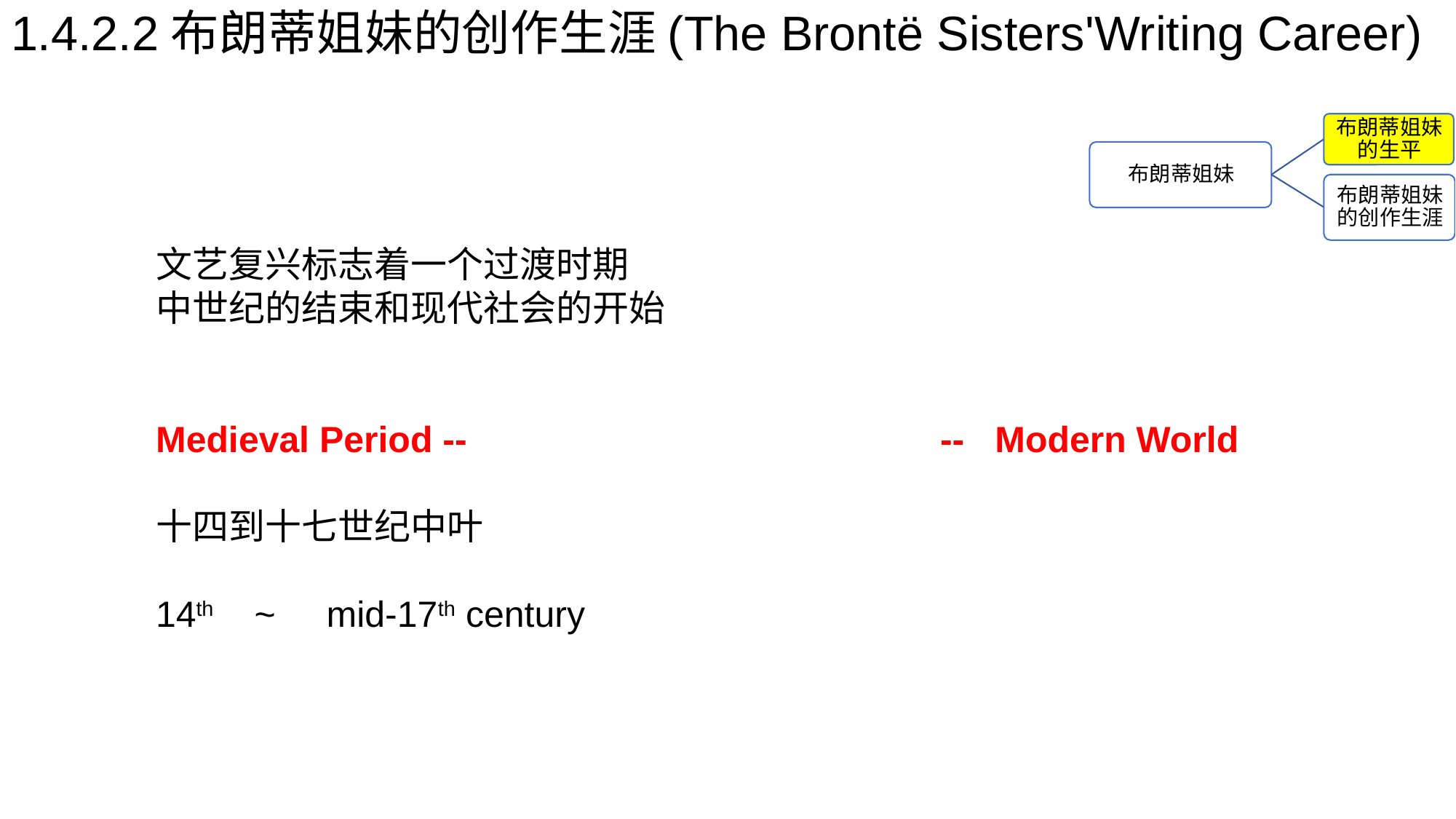

# 1.4.2.2布朗蒂姐妹的创作生涯(The Brontë Sisters'Writing Career)
布朗蒂姐妹

布朗蒂姐妹的生平

布朗蒂姐妹的创作生涯
文艺复兴标志着一个过渡时期
中世纪的结束和现代社会的开始

Medieval Period -- 					  --   Modern World

十四到十七世纪中叶

14th    ~     mid-17th century